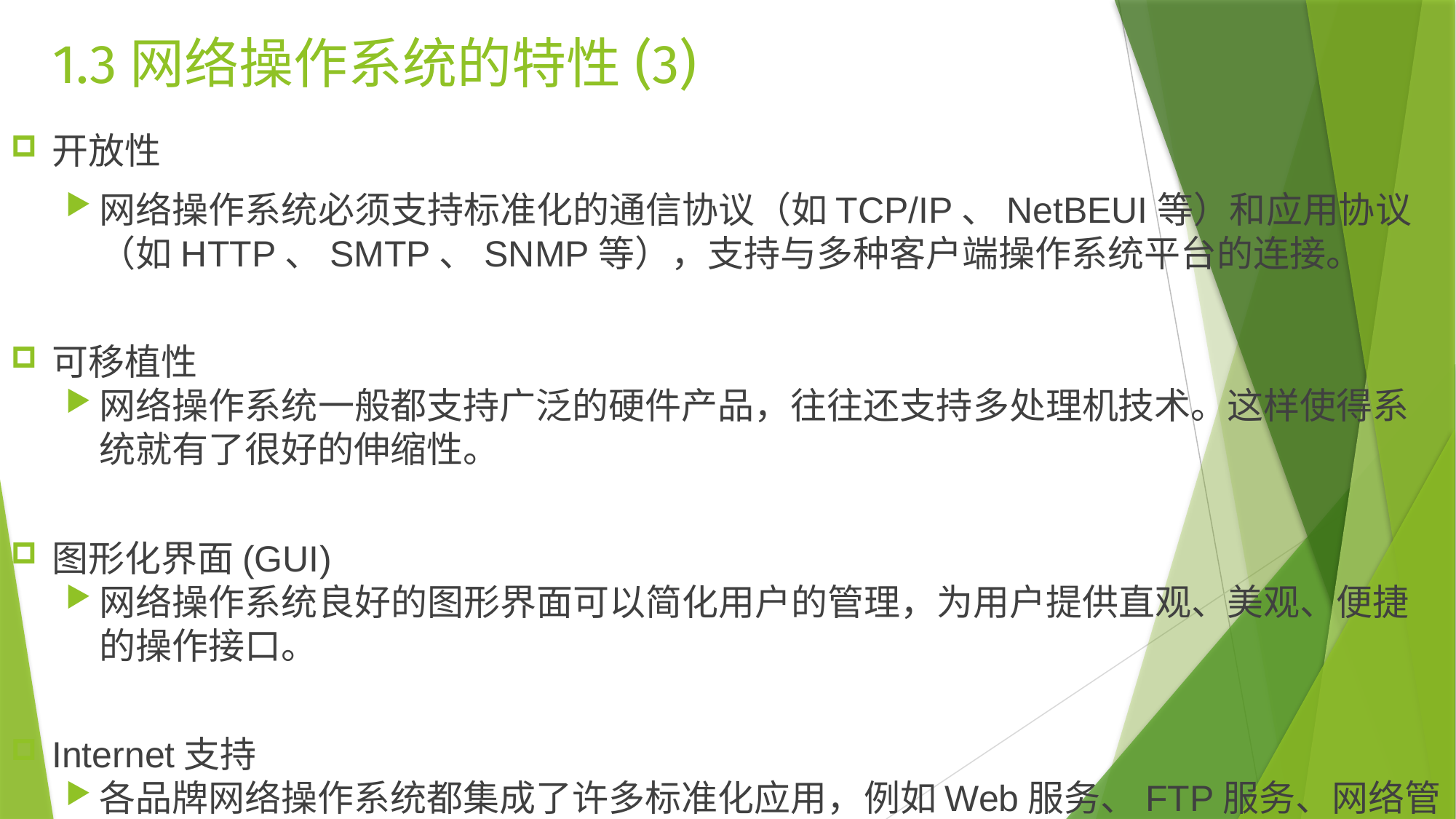

1.3网络操作系统的特性(3)
开放性
网络操作系统必须支持标准化的通信协议（如TCP/IP、NetBEUI等）和应用协议（如HTTP、SMTP、SNMP等），支持与多种客户端操作系统平台的连接。

可移植性
网络操作系统一般都支持广泛的硬件产品，往往还支持多处理机技术。这样使得系统就有了很好的伸缩性。

图形化界面(GUI)
网络操作系统良好的图形界面可以简化用户的管理，为用户提供直观、美观、便捷的操作接口。

Internet支持
各品牌网络操作系统都集成了许多标准化应用，例如Web服务、FTP服务、网络管理服务等等的支持，甚至E-mail（如Linux的Sendmail）也集成在操作系统中。